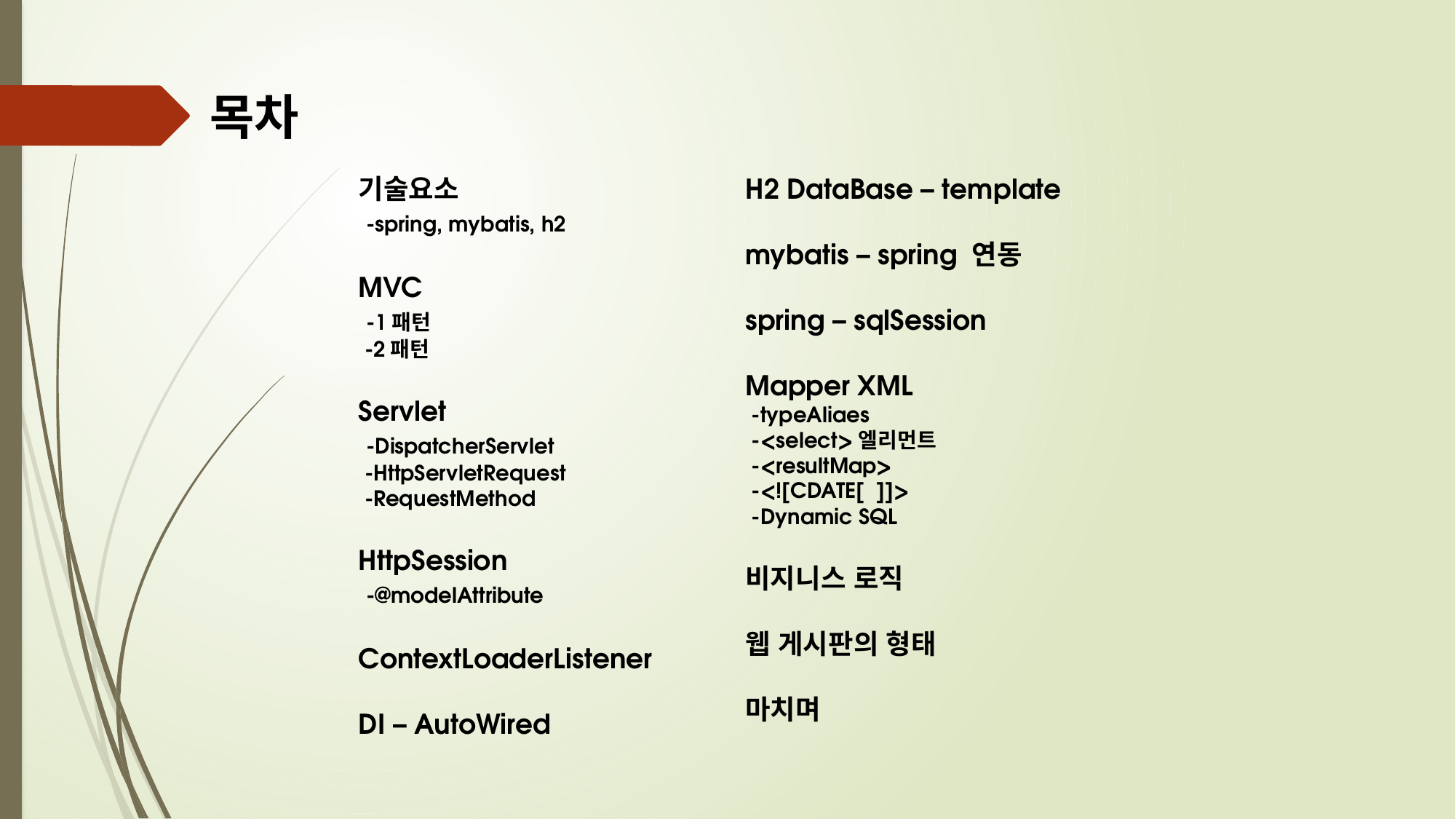

목차
기술요소
 -spring, mybatis, h2

MVC
 -1패턴
 -2패턴

Servlet
 -DispatcherServlet
 -HttpServletRequest
 -RequestMethod

HttpSession
 -@modelAttribute

ContextLoaderListener

DI – AutoWired

H2 DataBase – template

mybatis – spring 연동

spring – sqlSession

Mapper XML
 -typeAliaes
 -<select>엘리먼트
 -<resultMap>
 -<![CDATE[  ]]>
 -Dynamic SQL

비지니스 로직

웹 게시판의 형태

마치며